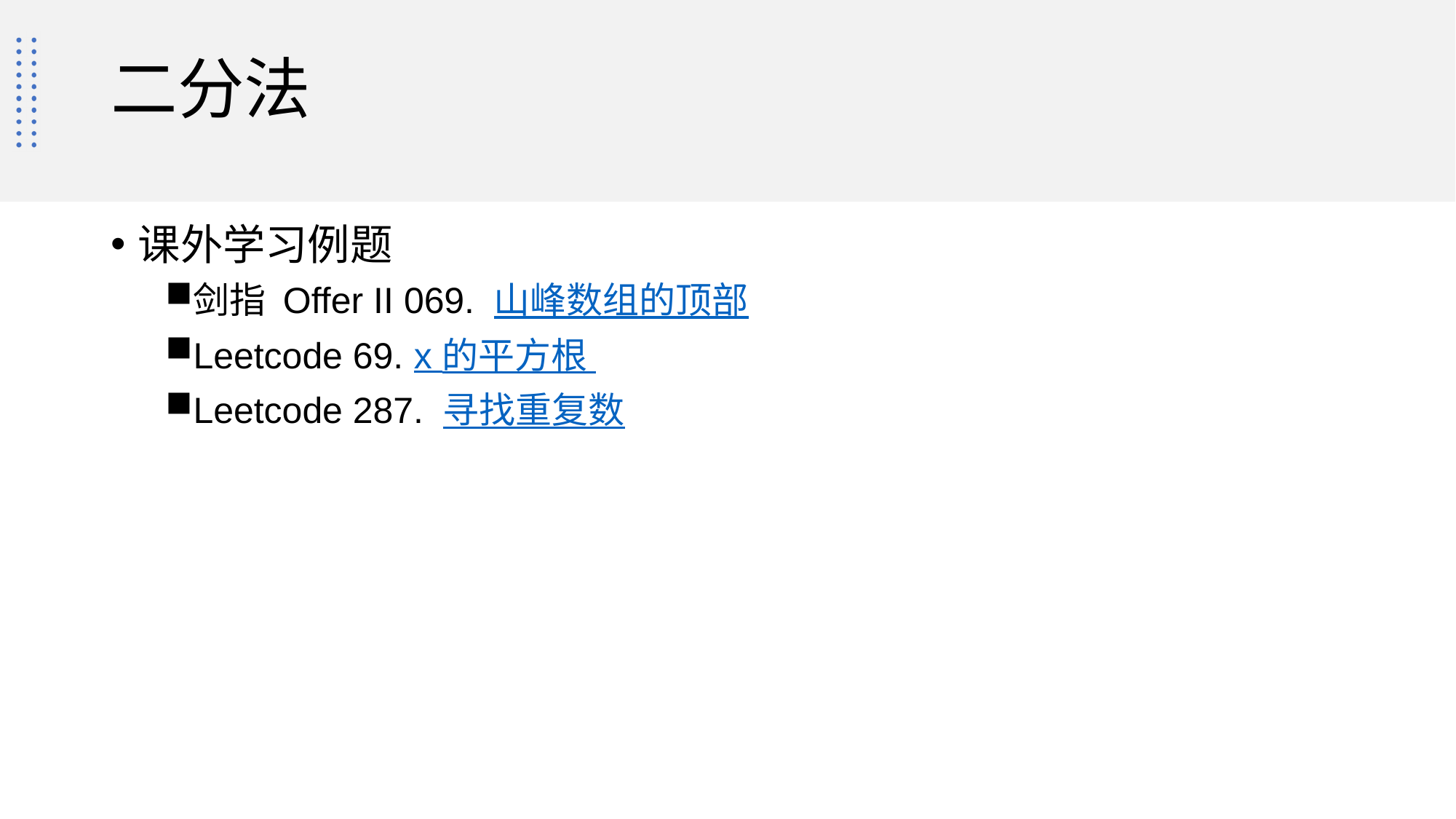

# 二分法
课外学习例题
剑指 Offer II 069. 山峰数组的顶部
Leetcode 69. x 的平方根
Leetcode 287. 寻找重复数